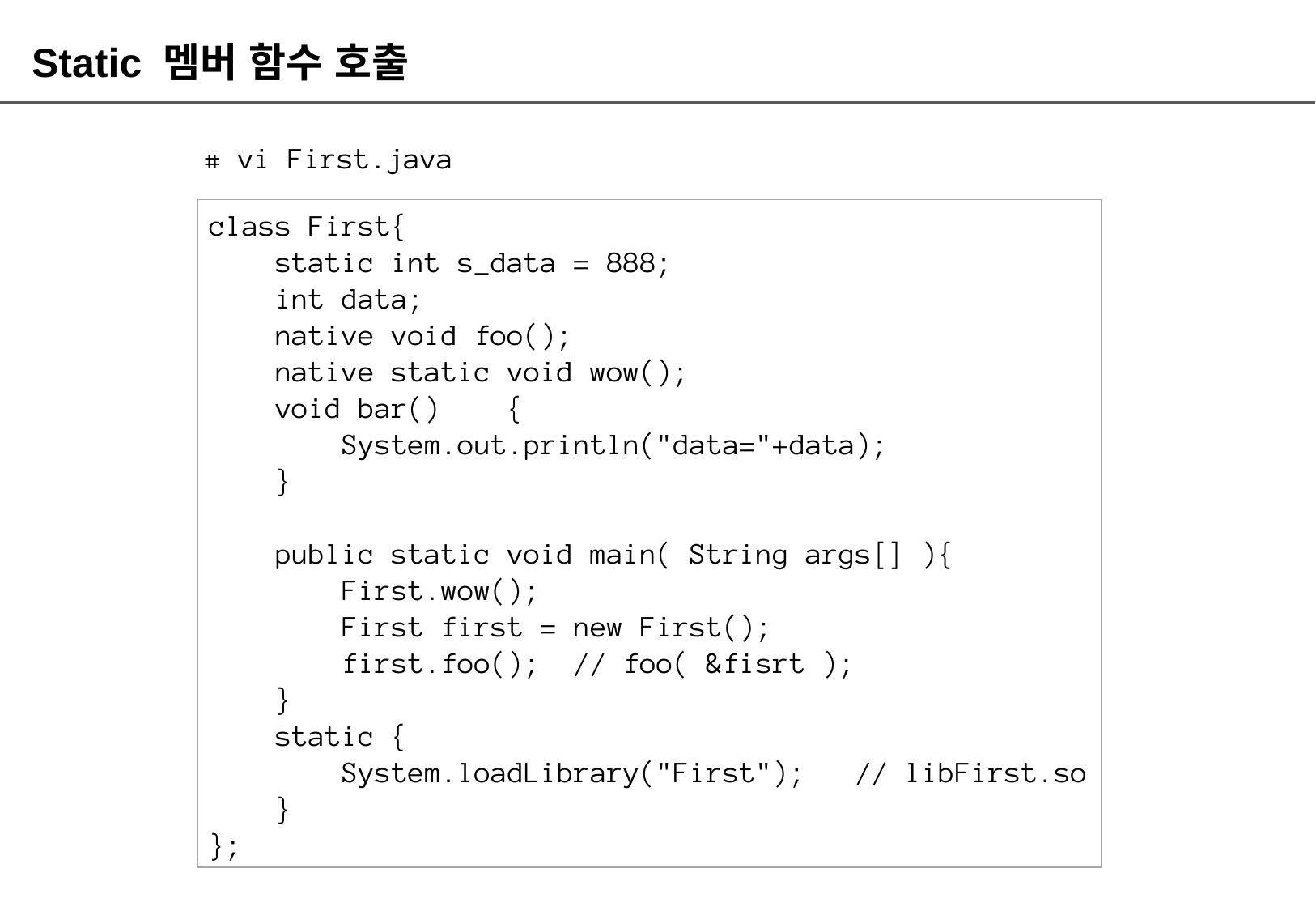

# Static 멤버 함수 호출
# vi First.java
class First{
    static int s_data = 888;
    int data;
    native void foo();
    native static void wow();
    void bar()    {
        System.out.println("data="+data);
    }

    public static void main( String args[] ){
        First.wow();
        First first = new First();
        first.foo();  // foo( &fisrt );
    }
    static {
        System.loadLibrary("First");   // libFirst.so
    }
};